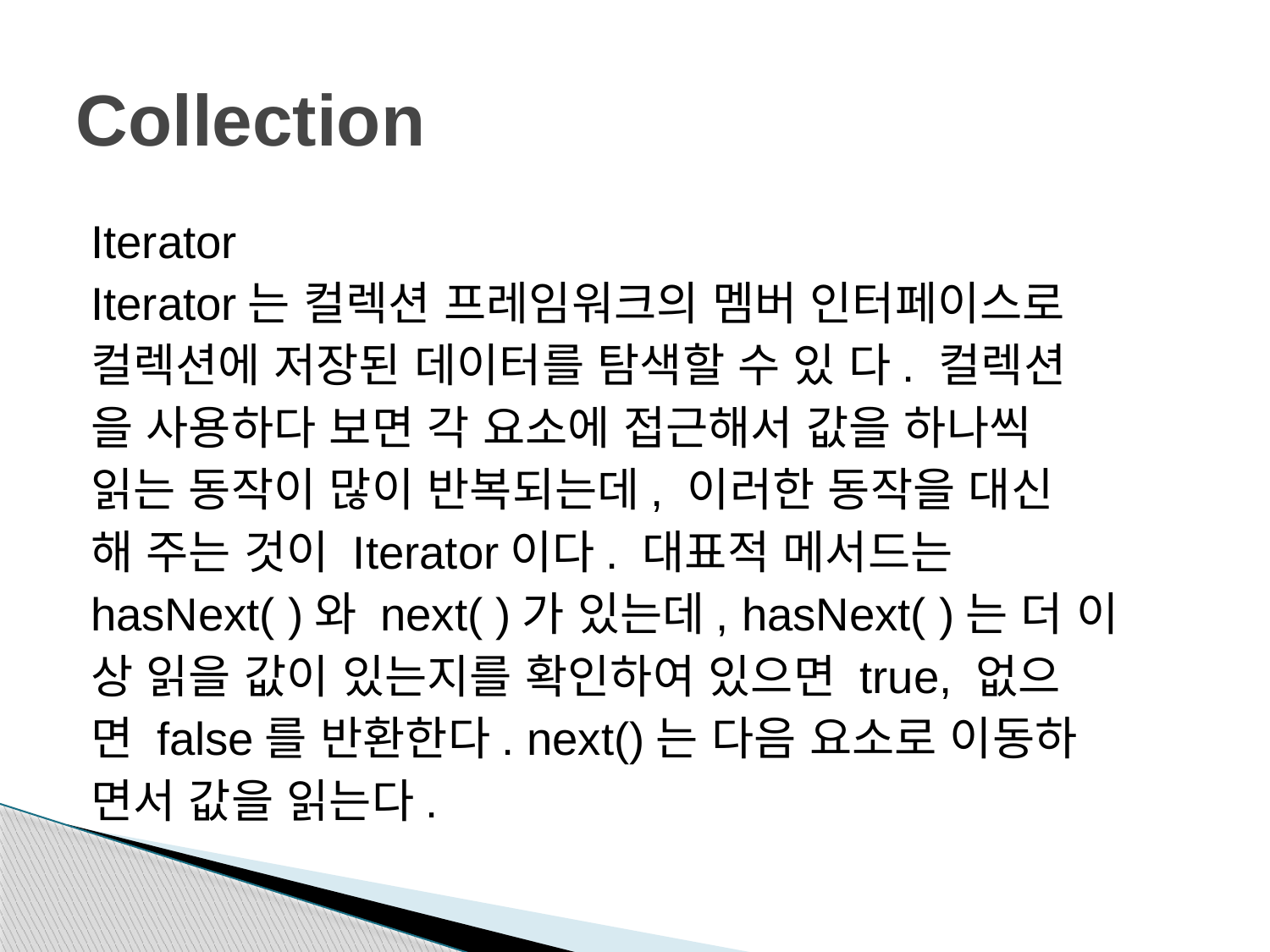

# Collection
Iterator
Iterator는 컬렉션 프레임워크의 멤버 인터페이스로
컬렉션에 저장된 데이터를 탐색할 수 있 다. 컬렉션
을 사용하다 보면 각 요소에 접근해서 값을 하나씩
읽는 동작이 많이 반복되는데, 이러한 동작을 대신
해 주는 것이 Iterator이다. 대표적 메서드는
hasNext( )와 next( )가 있는데, hasNext( )는 더 이
상 읽을 값이 있는지를 확인하여 있으면 true, 없으
면 false를 반환한다. next()는 다음 요소로 이동하
면서 값을 읽는다.